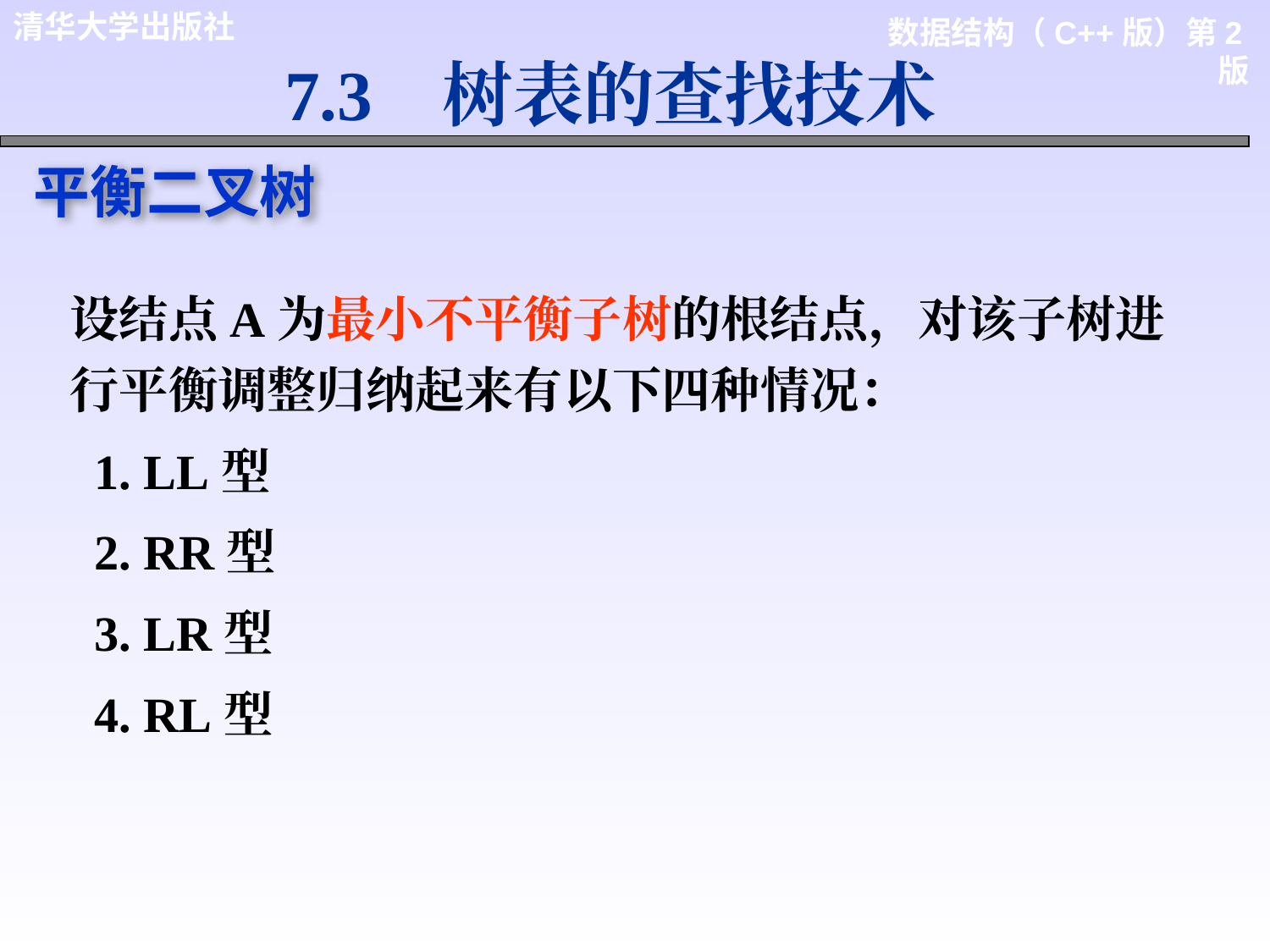

7.3   树表的查找技术
平衡二叉树
设结点A为最小不平衡子树的根结点，对该子树进行平衡调整归纳起来有以下四种情况：
  1. LL型
  2. RR型
  3. LR型
  4. RL型